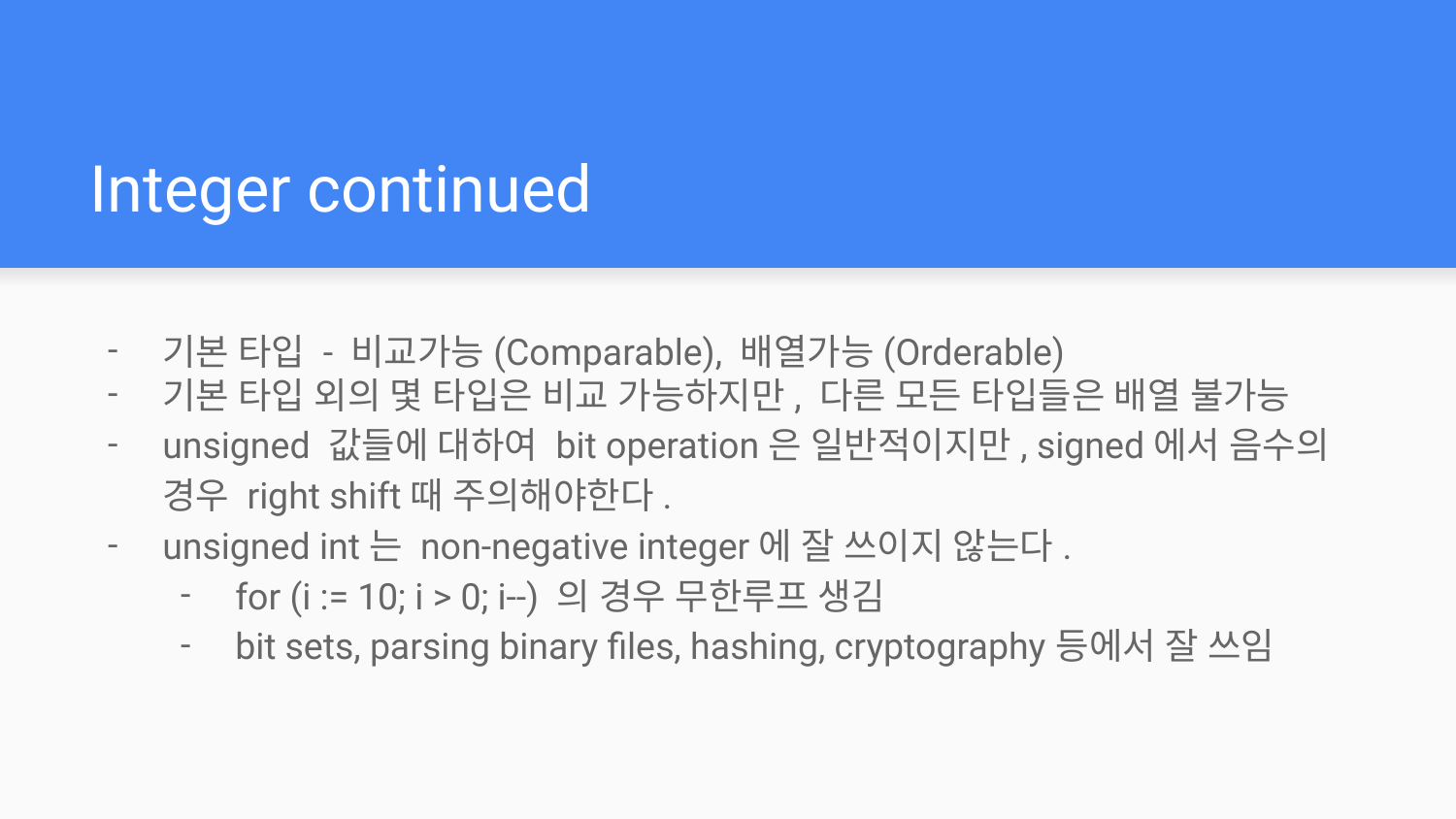

# Integer continued
기본 타입 - 비교가능(Comparable), 배열가능(Orderable)
기본 타입 외의 몇 타입은 비교 가능하지만, 다른 모든 타입들은 배열 불가능
unsigned 값들에 대하여 bit operation은 일반적이지만, signed에서 음수의 경우 right shift때 주의해야한다.
unsigned int는 non-negative integer에 잘 쓰이지 않는다.
for (i := 10; i > 0; i--) 의 경우 무한루프 생김
bit sets, parsing binary files, hashing, cryptography등에서 잘 쓰임